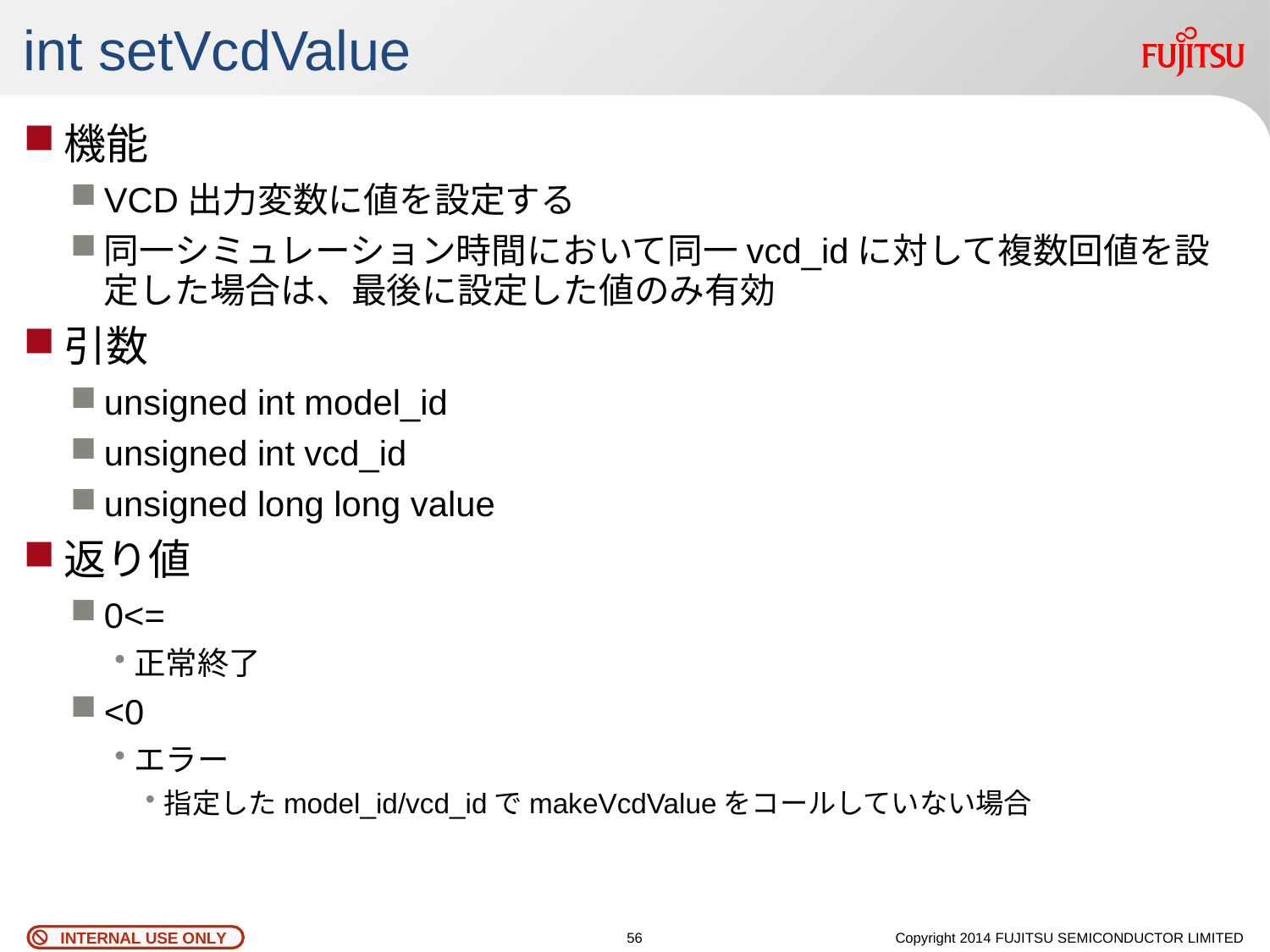

# int setVcdValue
機能
VCD出力変数に値を設定する
同一シミュレーション時間において同一vcd_idに対して複数回値を設定した場合は、最後に設定した値のみ有効
引数
unsigned int model_id
unsigned int vcd_id
unsigned long long value
返り値
0<=
正常終了
<0
エラー
指定したmodel_id/vcd_idでmakeVcdValueをコールしていない場合

56
Copyright 2014 FUJITSU SEMICONDUCTOR LIMITED